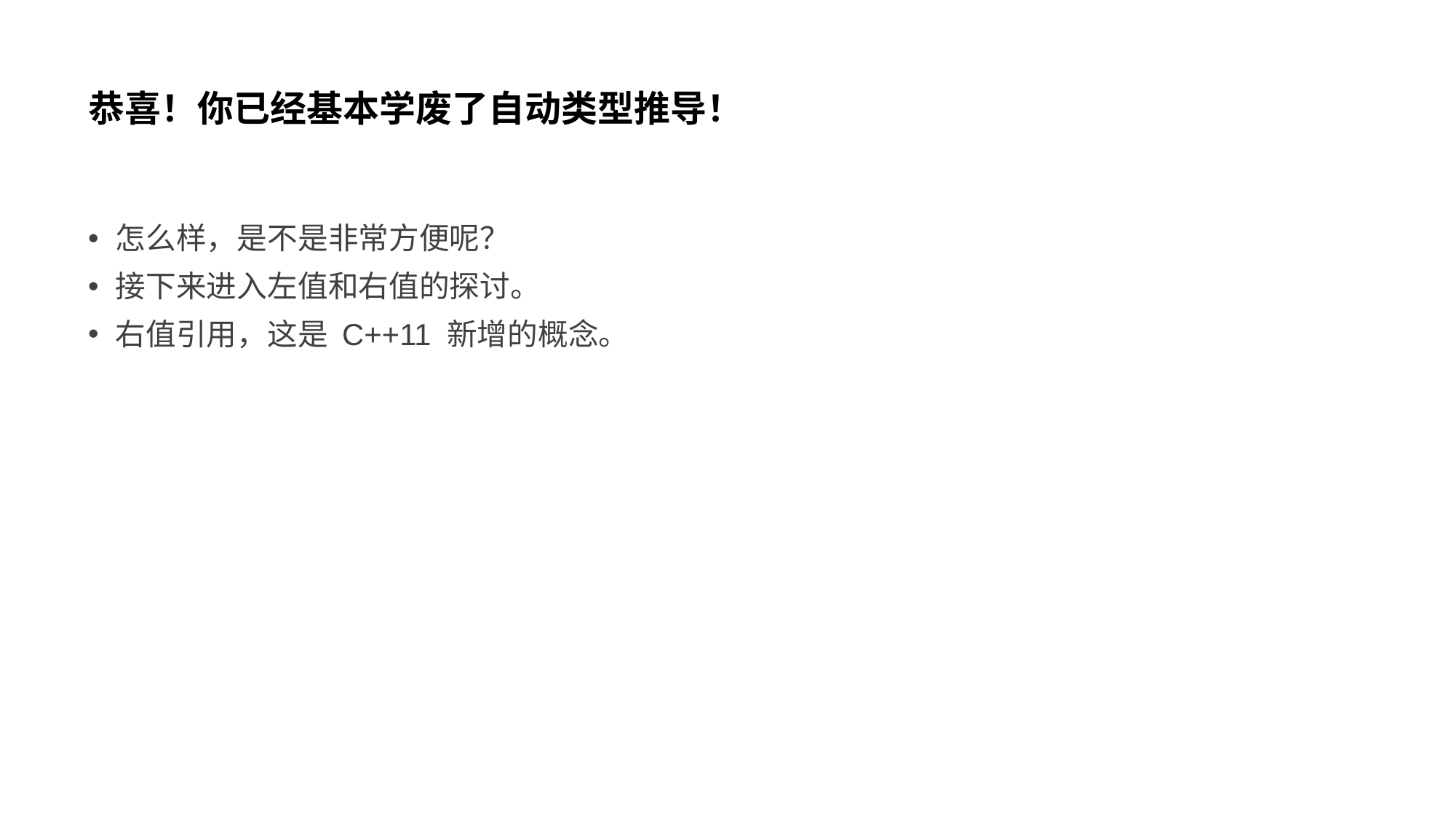

# 恭喜！你已经基本学废了自动类型推导！
怎么样，是不是非常方便呢？
接下来进入左值和右值的探讨。
右值引用，这是 C++11 新增的概念。